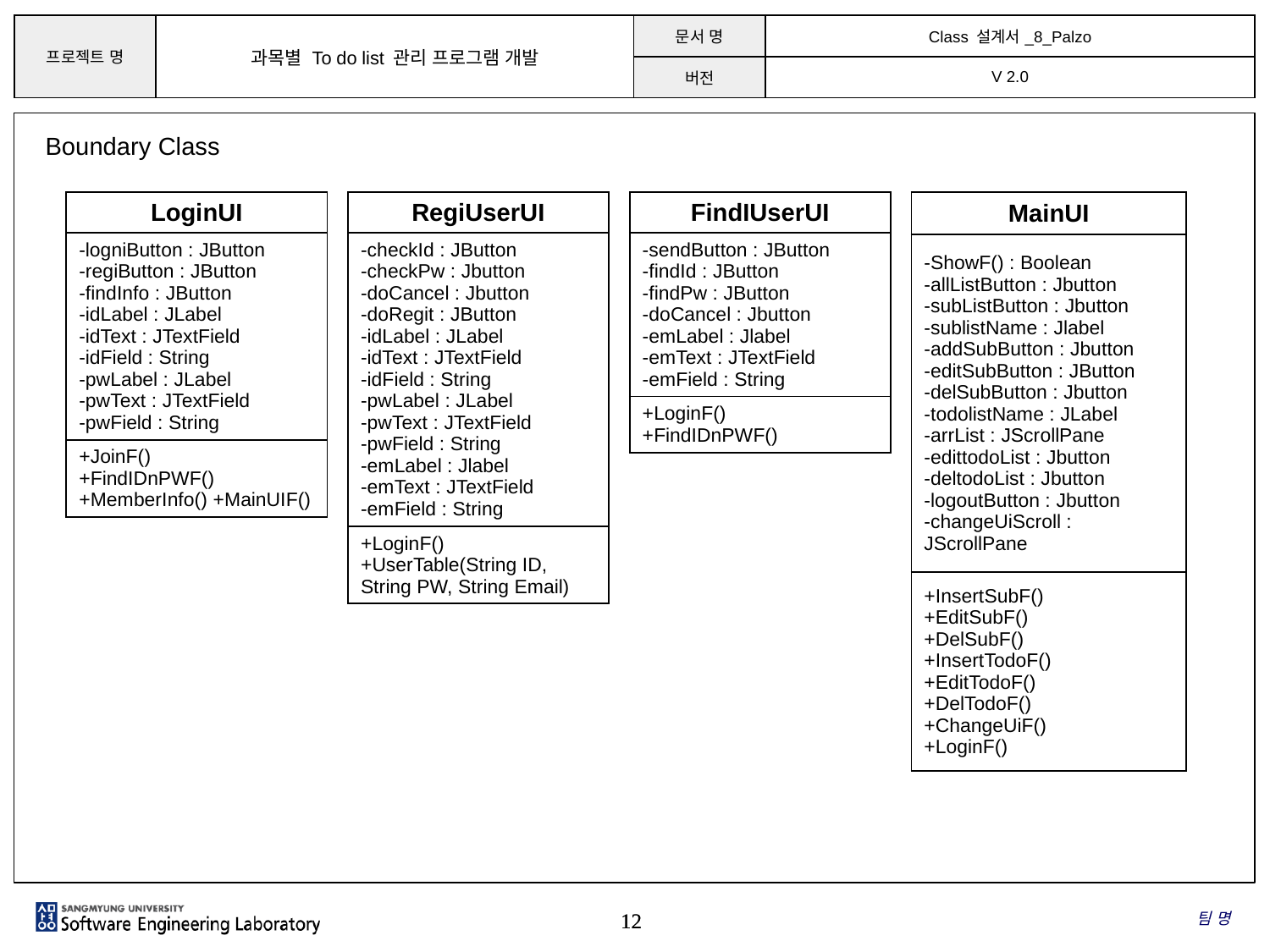

Boundary Class
| LoginUI |
| --- |
| -logniButton : JButton -regiButton : JButton -findInfo : JButton -idLabel : JLabel -idText : JTextField -idField : String -pwLabel : JLabel -pwText : JTextField -pwField : String |
| +JoinF() +FindIDnPWF() +MemberInfo() +MainUIF() |
| RegiUserUI |
| --- |
| -checkId : JButton -checkPw : Jbutton -doCancel : Jbutton -doRegit : JButton -idLabel : JLabel -idText : JTextField -idField : String -pwLabel : JLabel -pwText : JTextField -pwField : String -emLabel : Jlabel -emText : JTextField -emField : String |
| +LoginF() +UserTable(String ID, String PW, String Email) |
| FindIUserUI |
| --- |
| -sendButton : JButton -findId : JButton -findPw : JButton -doCancel : Jbutton -emLabel : Jlabel -emText : JTextField -emField : String |
| +LoginF() +FindIDnPWF() |
| MainUI |
| --- |
| -ShowF() : Boolean -allListButton : Jbutton -subListButton : Jbutton -sublistName : Jlabel -addSubButton : Jbutton -editSubButton : JButton -delSubButton : Jbutton -todolistName : JLabel -arrList : JScrollPane -edittodoList : Jbutton -deltodoList : Jbutton -logoutButton : Jbutton -changeUiScroll : JScrollPane |
| +InsertSubF() +EditSubF() +DelSubF() +InsertTodoF() +EditTodoF() +DelTodoF() +ChangeUiF() +LoginF() |
팀 명